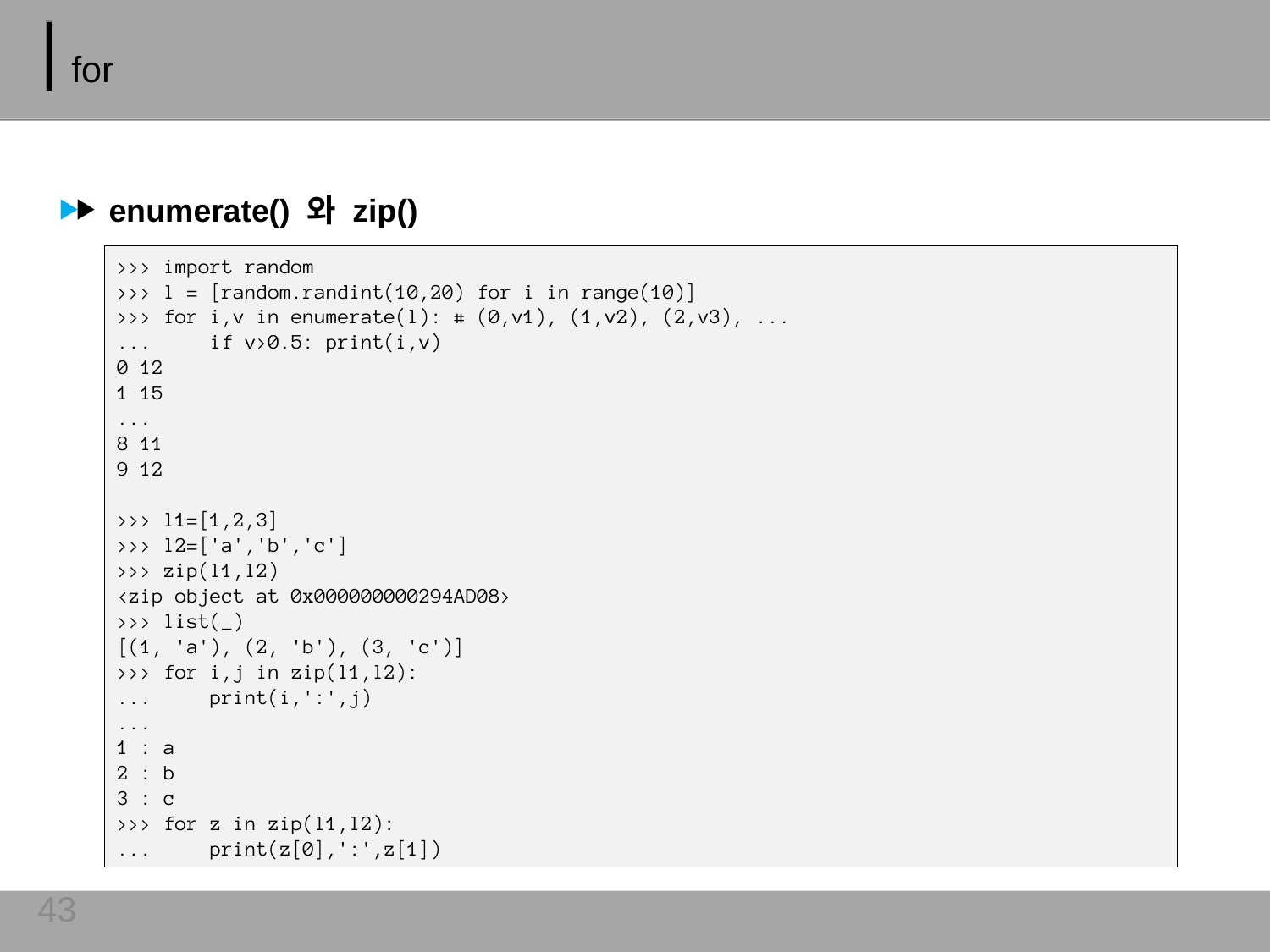

# for
enumerate() 와 zip()
>>> import random
>>> l = [random.randint(10,20) for i in range(10)]
>>> for i,v in enumerate(l): # (0,v1), (1,v2), (2,v3), ...
...     if v>0.5: print(i,v)
0 12
1 15
...
8 11
9 12

>>> l1=[1,2,3]
>>> l2=['a','b','c']
>>> zip(l1,l2)
<zip object at 0x000000000294AD08>
>>> list(_)
[(1, 'a'), (2, 'b'), (3, 'c')]
>>> for i,j in zip(l1,l2):
...     print(i,':',j)
...
1 : a
2 : b
3 : c
>>> for z in zip(l1,l2):
...     print(z[0],':',z[1])
43